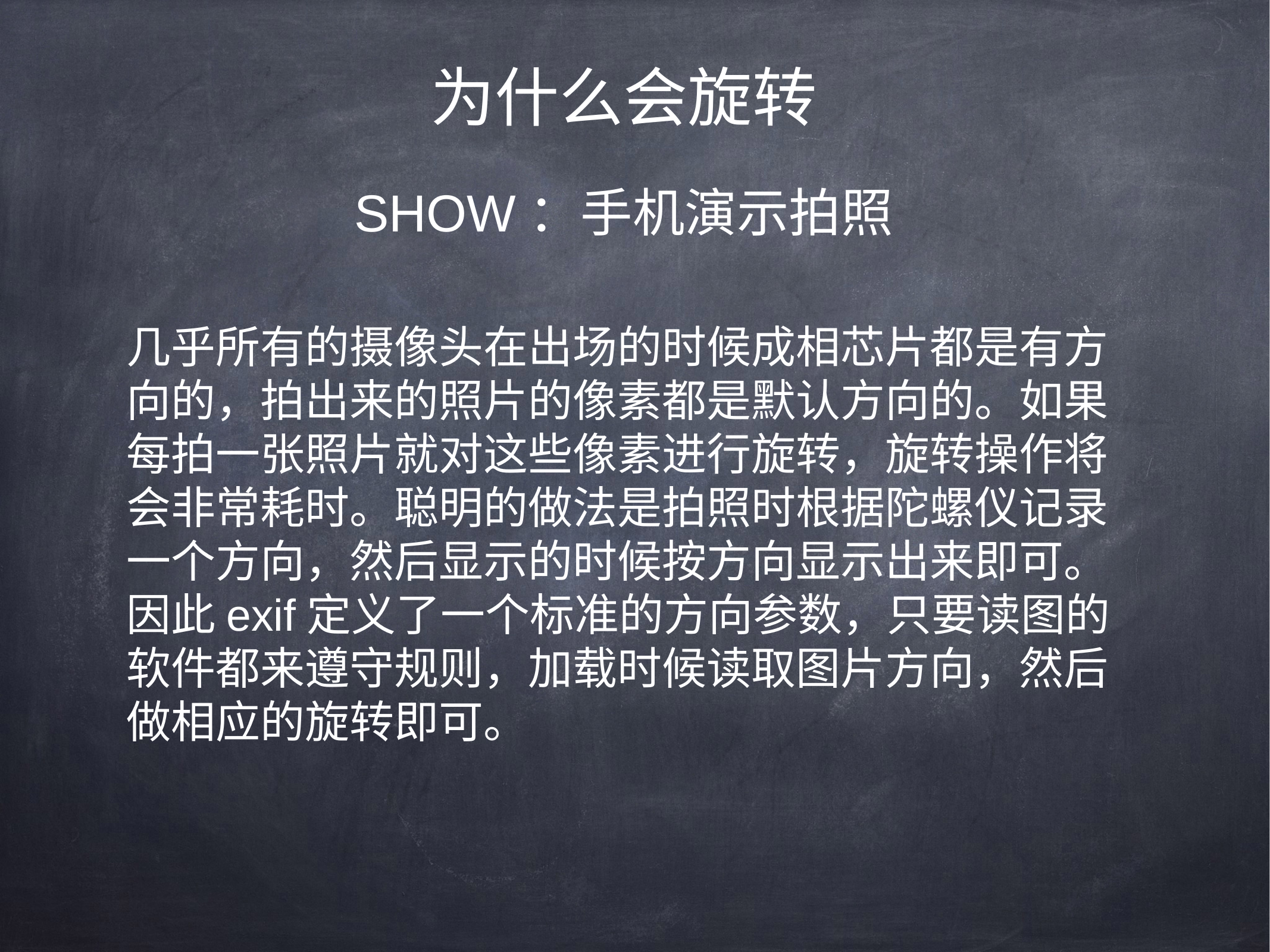

为什么会旋转
SHOW：手机演示拍照
几乎所有的摄像头在出场的时候成相芯片都是有方向的，拍出来的照片的像素都是默认方向的。如果每拍一张照片就对这些像素进行旋转，旋转操作将会非常耗时。聪明的做法是拍照时根据陀螺仪记录一个方向，然后显示的时候按方向显示出来即可。因此exif定义了一个标准的方向参数，只要读图的软件都来遵守规则，加载时候读取图片方向，然后做相应的旋转即可。